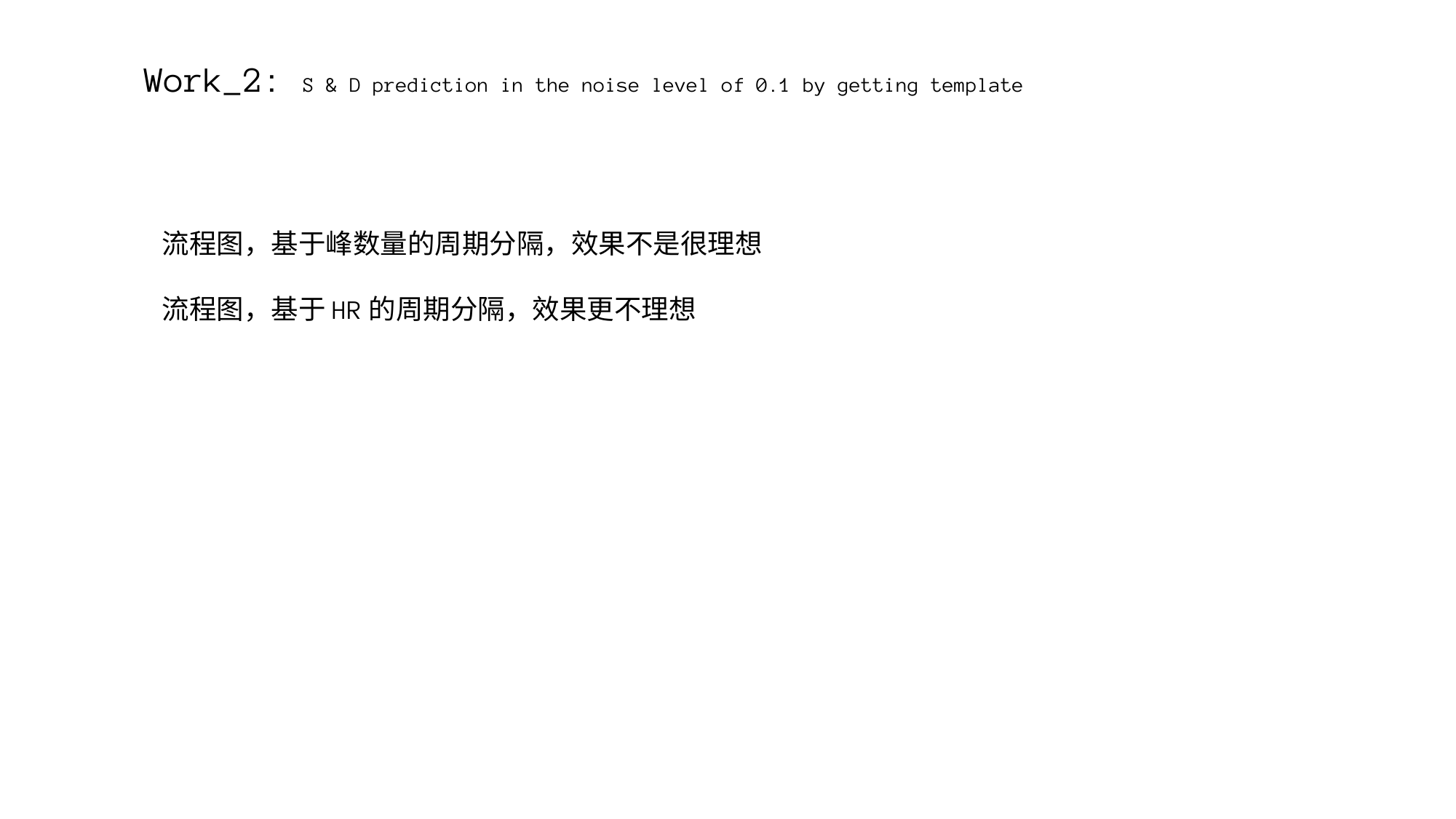

Work_2: S & D prediction in the noise level of 0.1 by getting template
流程图，基于峰数量的周期分隔，效果不是很理想

流程图，基于HR的周期分隔，效果更不理想